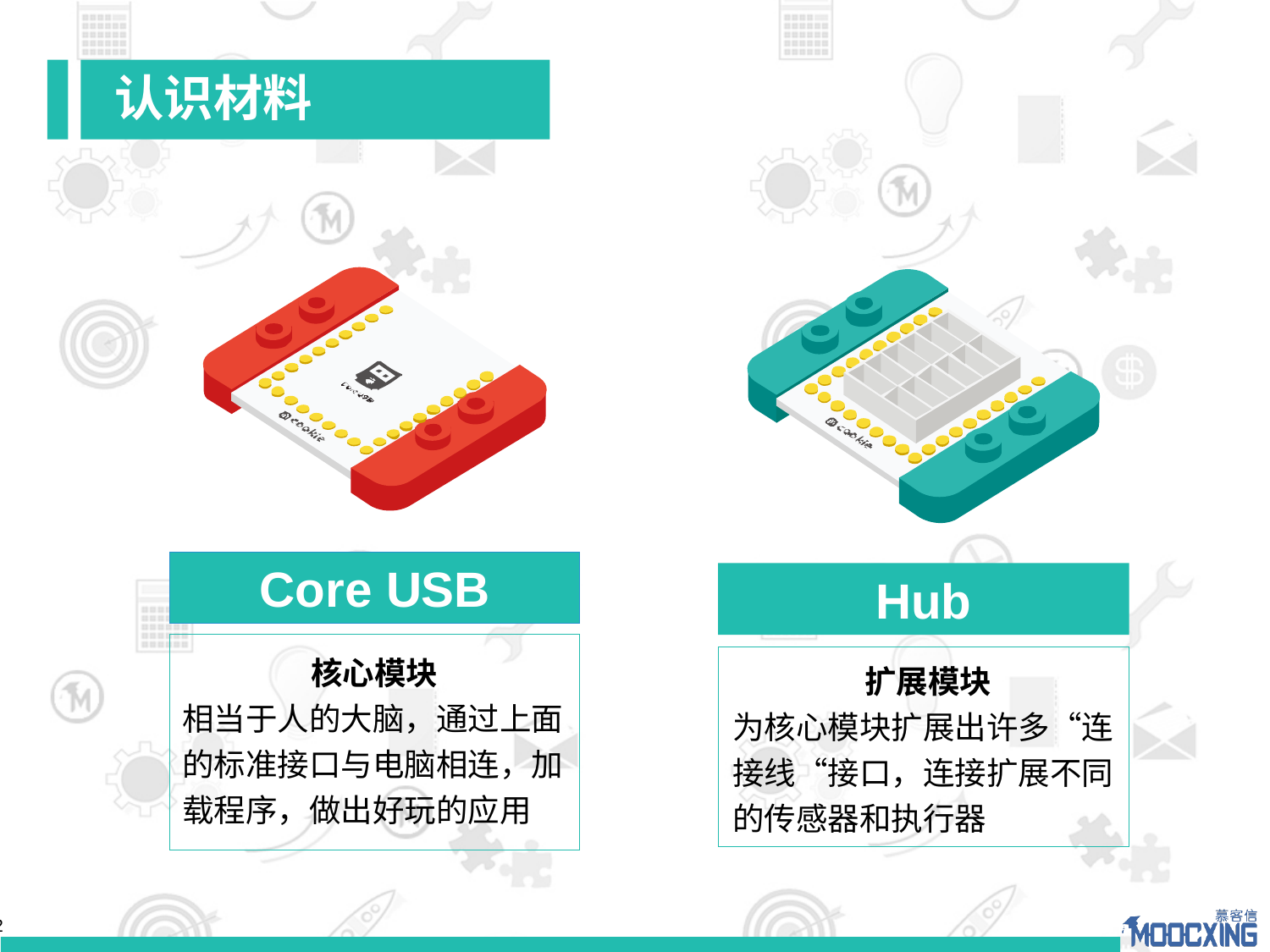

# 认识材料

Core USB

核心模块
相当于人的大脑，通过上面的标准接口与电脑相连，加载程序，做出好玩的应用

Hub

扩展模块
为核心模块扩展出许多“连接线“接口，连接扩展不同的传感器和执行器